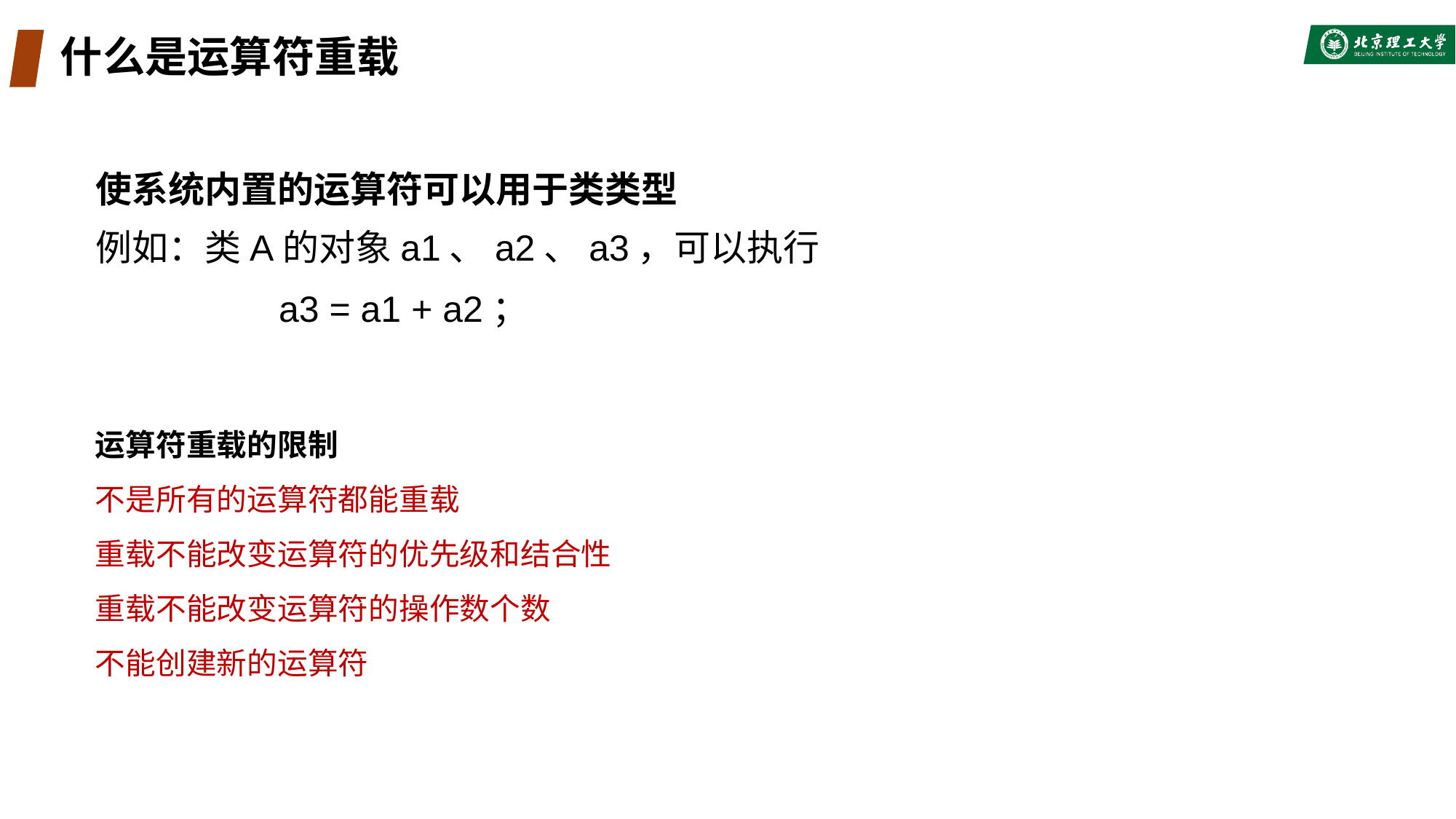

# 什么是运算符重载
使系统内置的运算符可以用于类类型
例如：类A的对象a1、a2、a3，可以执行
                  a3 = a1 + a2；

运算符重载的限制
不是所有的运算符都能重载
重载不能改变运算符的优先级和结合性
重载不能改变运算符的操作数个数
不能创建新的运算符